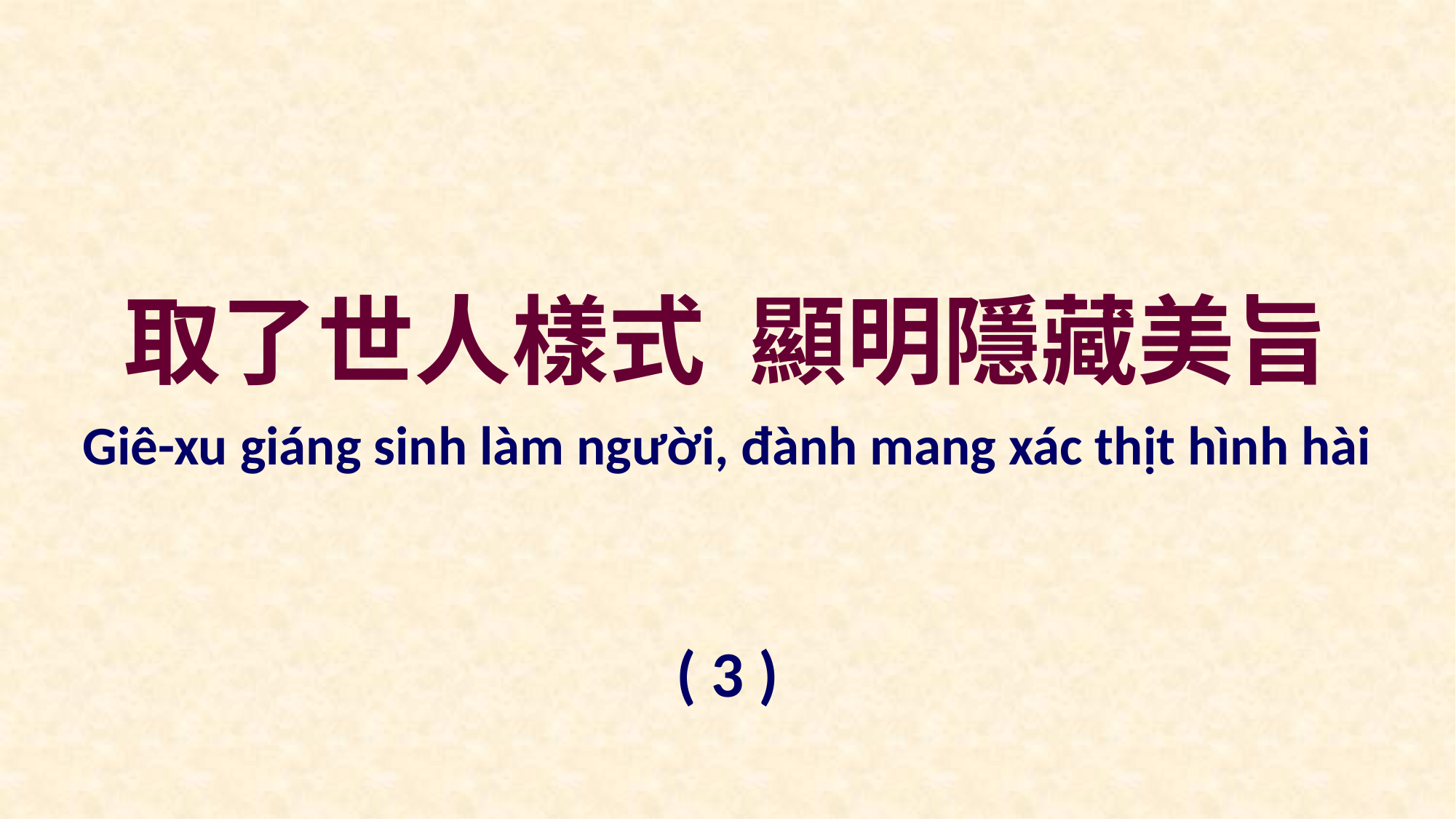

取了世人樣式  顯明隱藏美旨
Giê-xu giáng sinh làm người, đành mang xác thịt hình hài
( 3 )